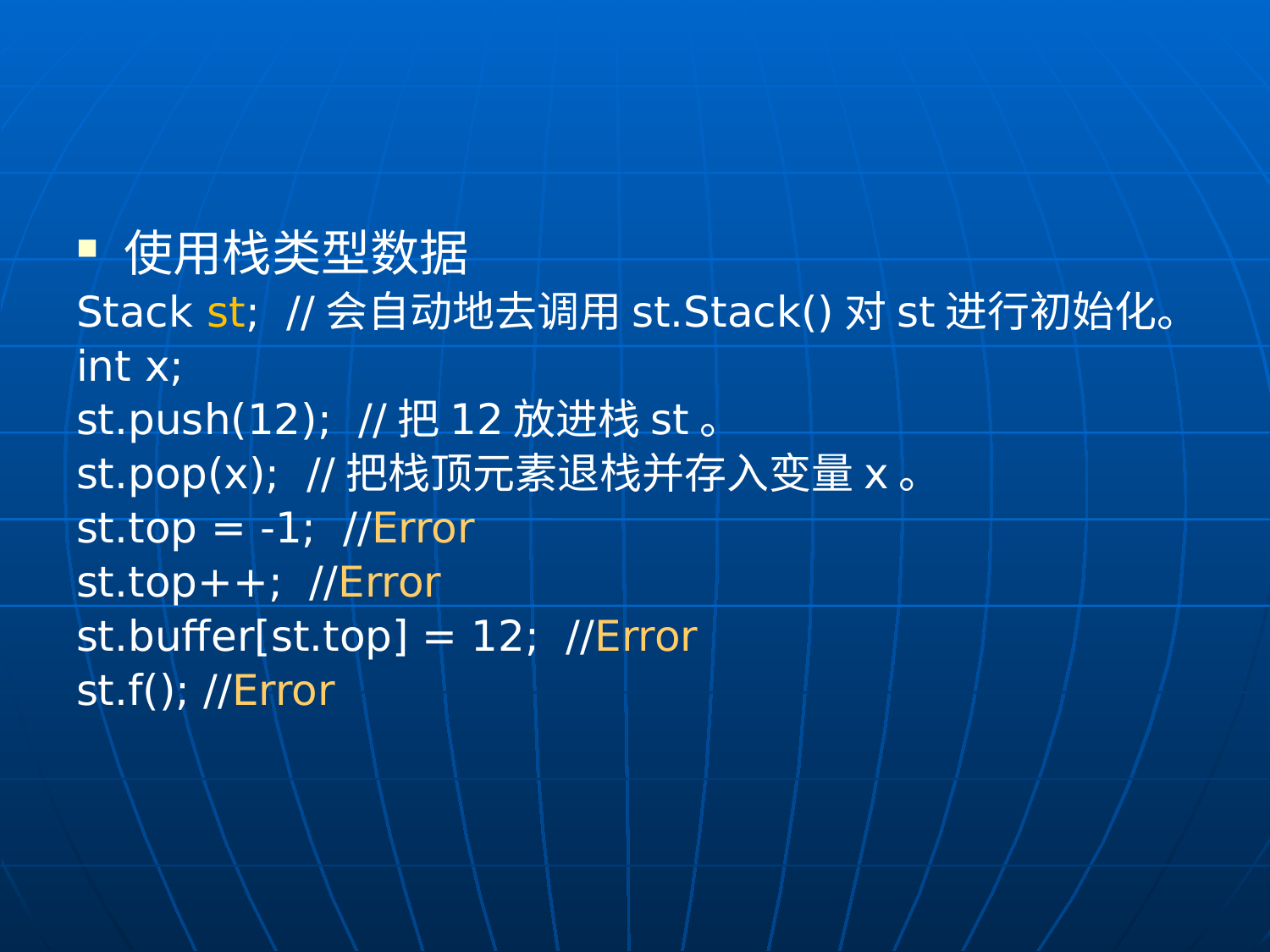

#
使用栈类型数据
Stack st;  //会自动地去调用st.Stack()对st进行初始化。
int x;
st.push(12);  //把12放进栈st。
st.pop(x);  //把栈顶元素退栈并存入变量x。
st.top = -1;  //Error
st.top++;  //Error
st.buffer[st.top] = 12;  //Error
st.f(); //Error